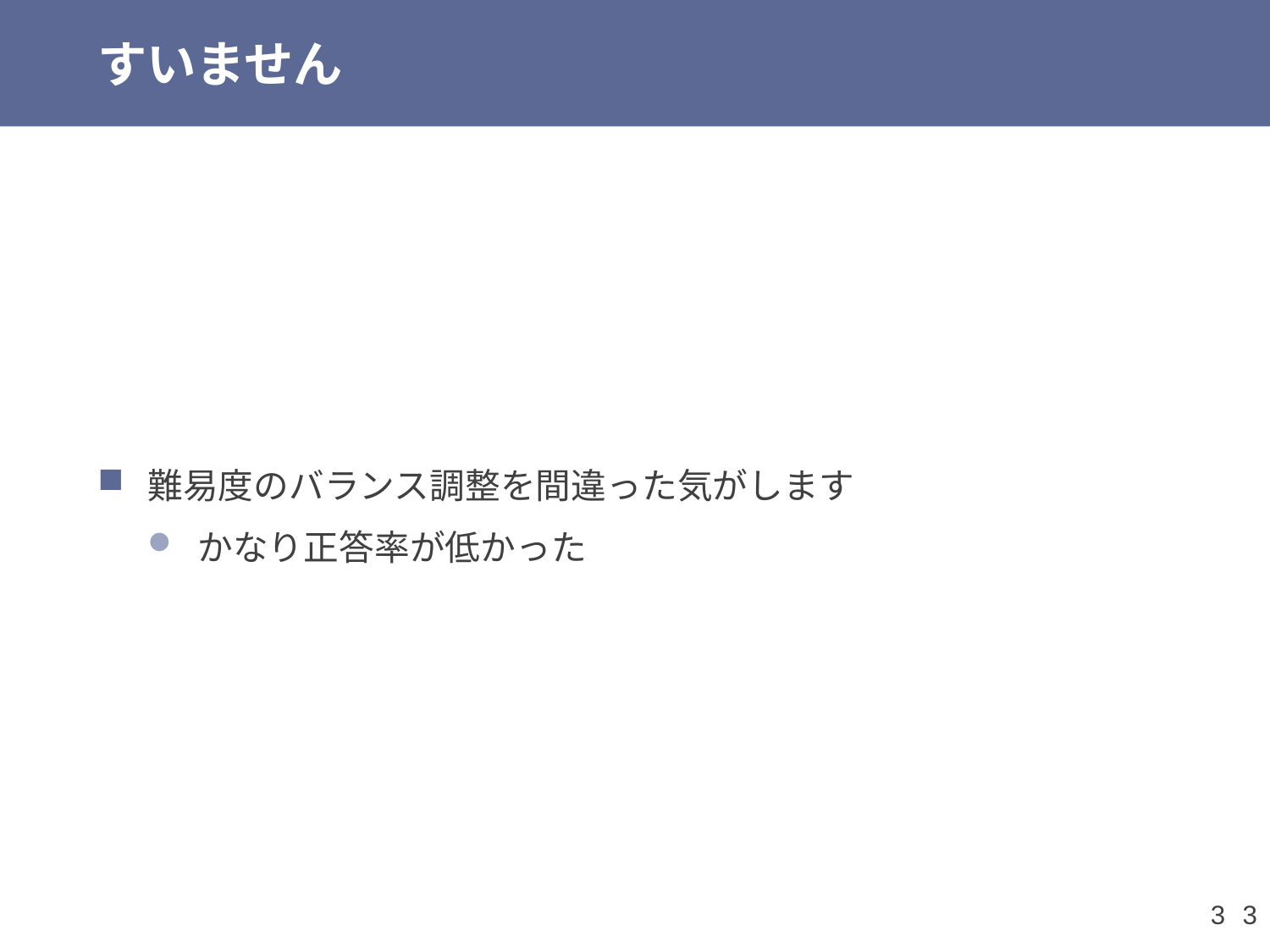

# すいません
難易度のバランス調整を間違った気がします
かなり正答率が低かった
3